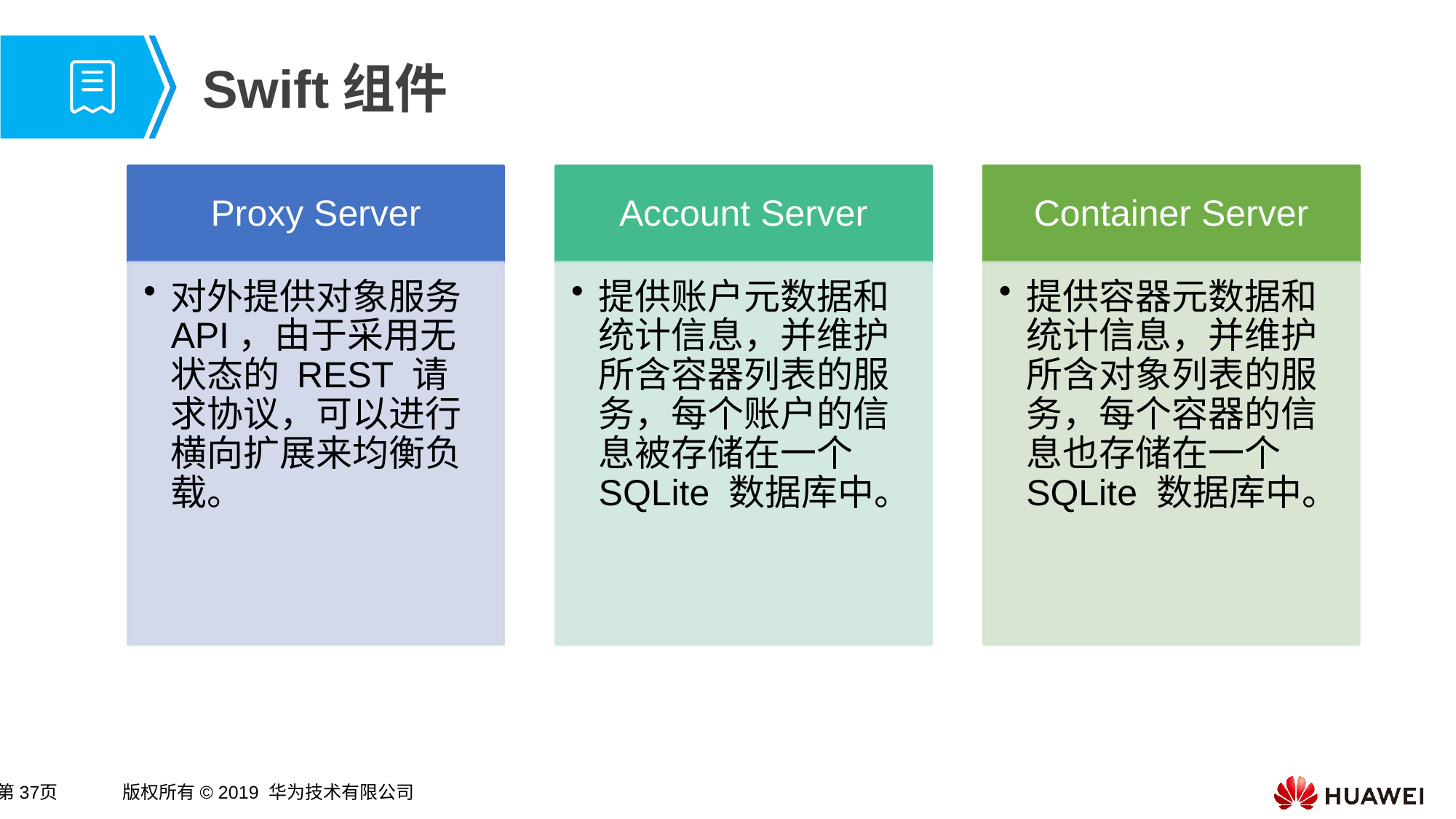

# Swift组件
Proxy Server
对外提供对象服务 API，由于采用无状态的 REST 请求协议，可以进行横向扩展来均衡负载。
Account Server
提供账户元数据和统计信息，并维护所含容器列表的服务，每个账户的信息被存储在一个 SQLite 数据库中。
Container Server
提供容器元数据和统计信息，并维护所含对象列表的服务，每个容器的信息也存储在一个 SQLite 数据库中。